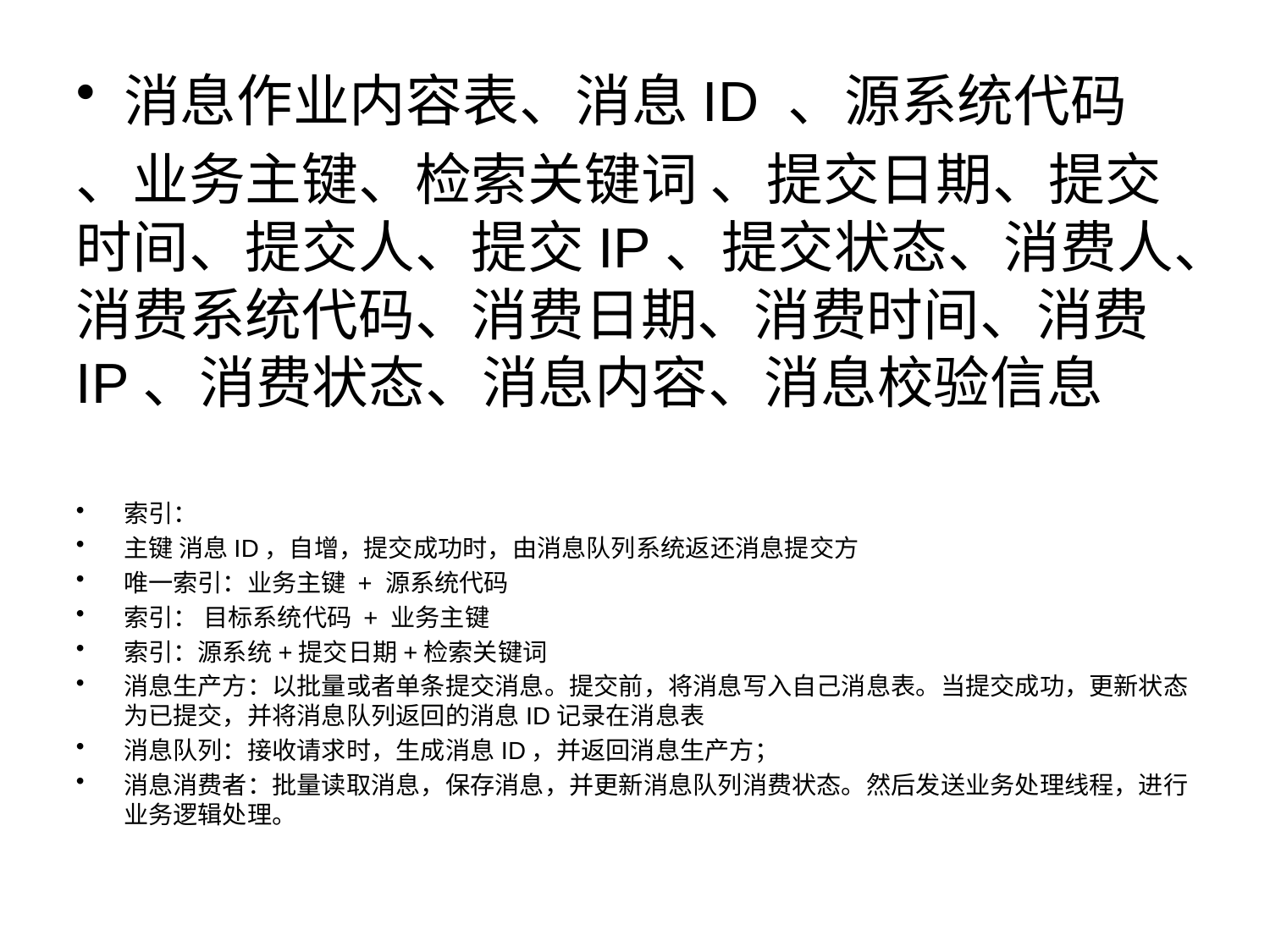

消息作业内容表、消息ID 、源系统代码
、业务主键、检索关键词 、提交日期、提交时间、提交人、提交IP、提交状态、消费人、消费系统代码、消费日期、消费时间、消费IP、消费状态、消息内容、消息校验信息

索引：
主键 消息ID，自增，提交成功时，由消息队列系统返还消息提交方
唯一索引：业务主键 + 源系统代码
索引： 目标系统代码 + 业务主键
索引：源系统+提交日期+检索关键词
消息生产方：以批量或者单条提交消息。提交前，将消息写入自己消息表。当提交成功，更新状态为已提交，并将消息队列返回的消息ID记录在消息表
消息队列：接收请求时，生成消息ID，并返回消息生产方；
消息消费者：批量读取消息，保存消息，并更新消息队列消费状态。然后发送业务处理线程，进行业务逻辑处理。